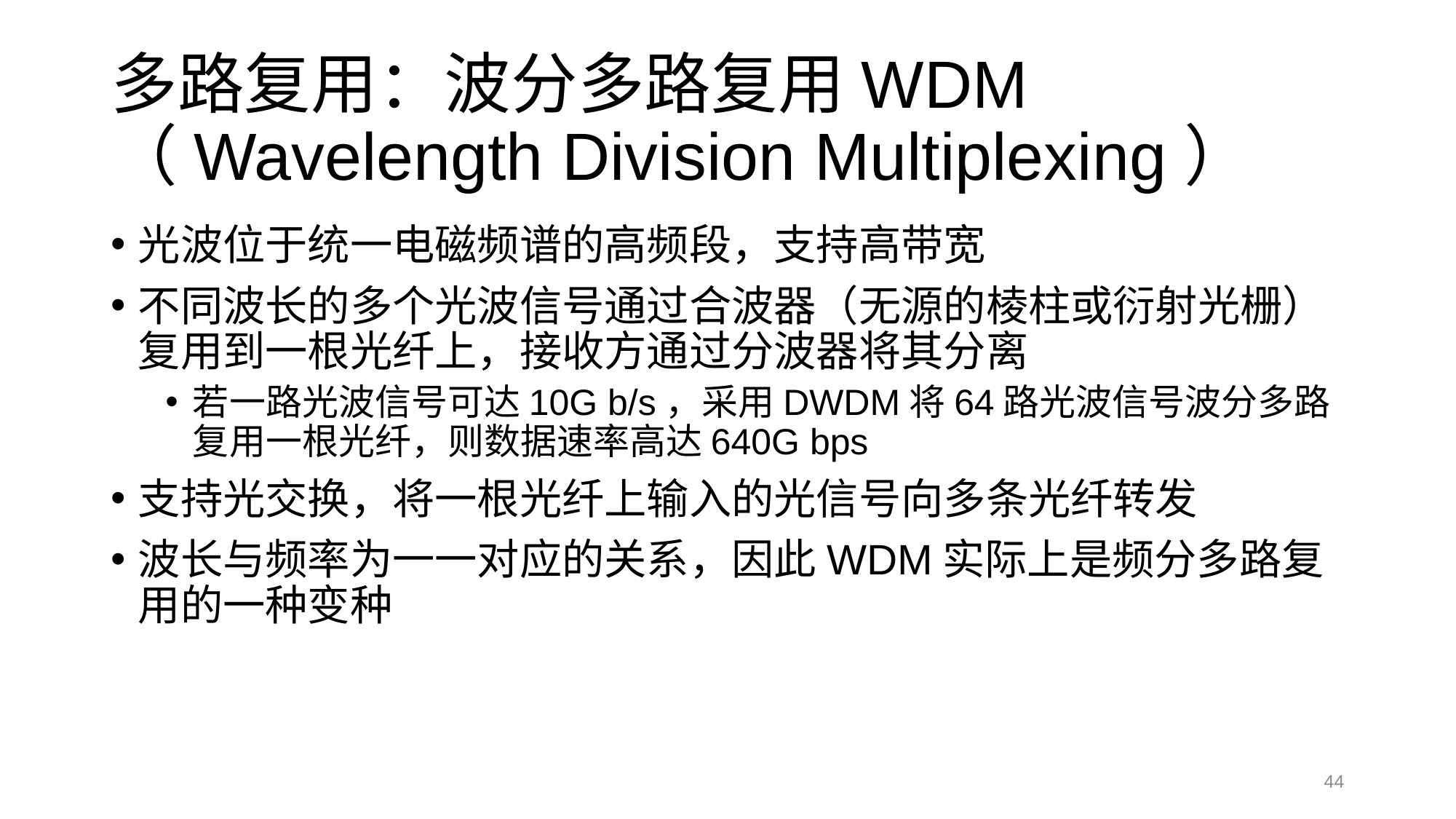

# 多路复用：波分多路复用WDM （Wavelength Division Multiplexing）
光波位于统一电磁频谱的高频段，支持高带宽
不同波长的多个光波信号通过合波器（无源的棱柱或衍射光栅）复用到一根光纤上，接收方通过分波器将其分离
若一路光波信号可达10G b/s，采用DWDM将64路光波信号波分多路复用一根光纤，则数据速率高达640G bps
支持光交换，将一根光纤上输入的光信号向多条光纤转发
波长与频率为一一对应的关系，因此WDM实际上是频分多路复用的一种变种
44